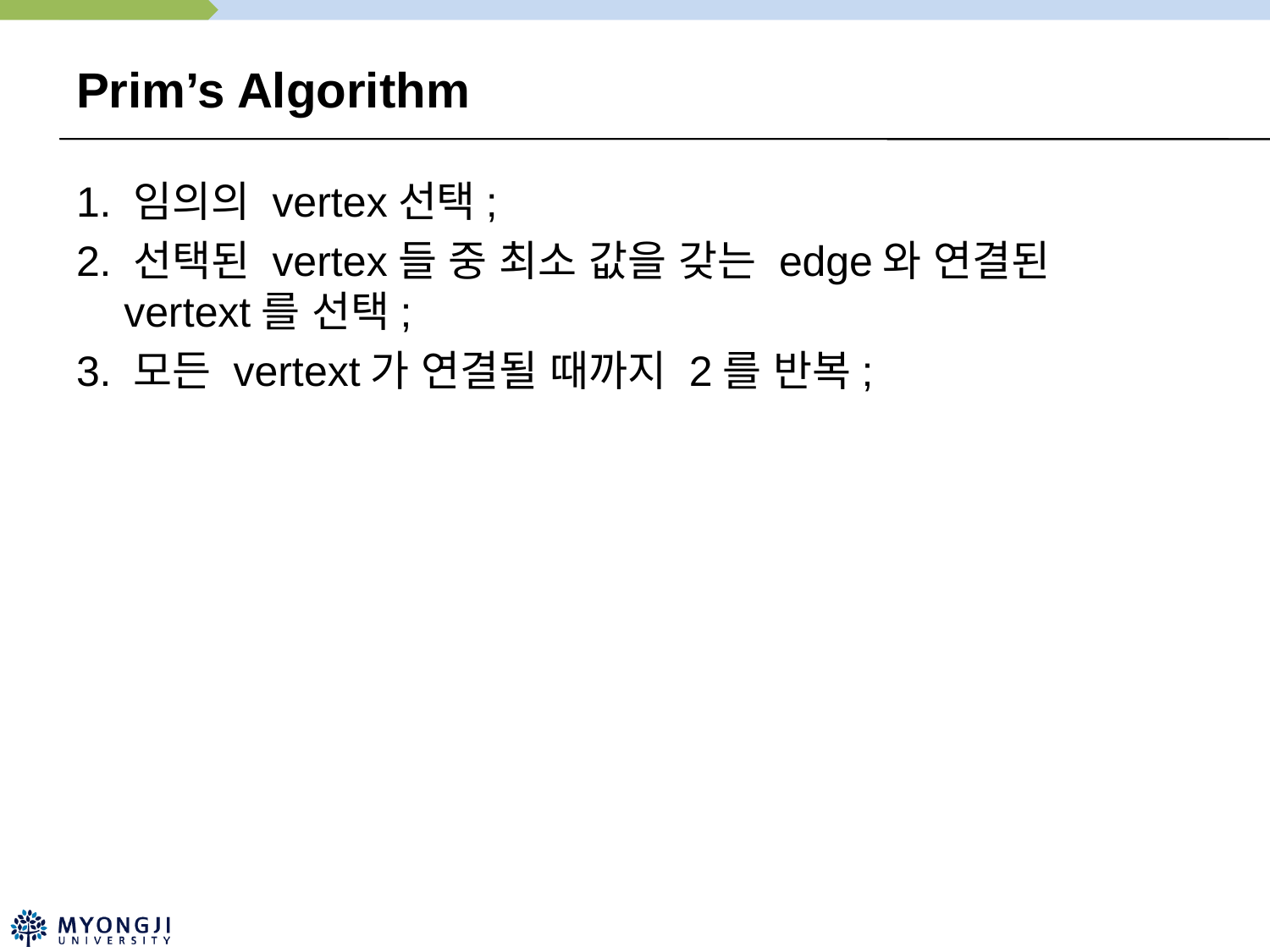

# Prim’s Algorithm
1. 임의의 vertex선택;
2. 선택된 vertex들 중 최소 값을 갖는 edge와 연결된 vertext를 선택;
3. 모든 vertext가 연결될 때까지 2를 반복;